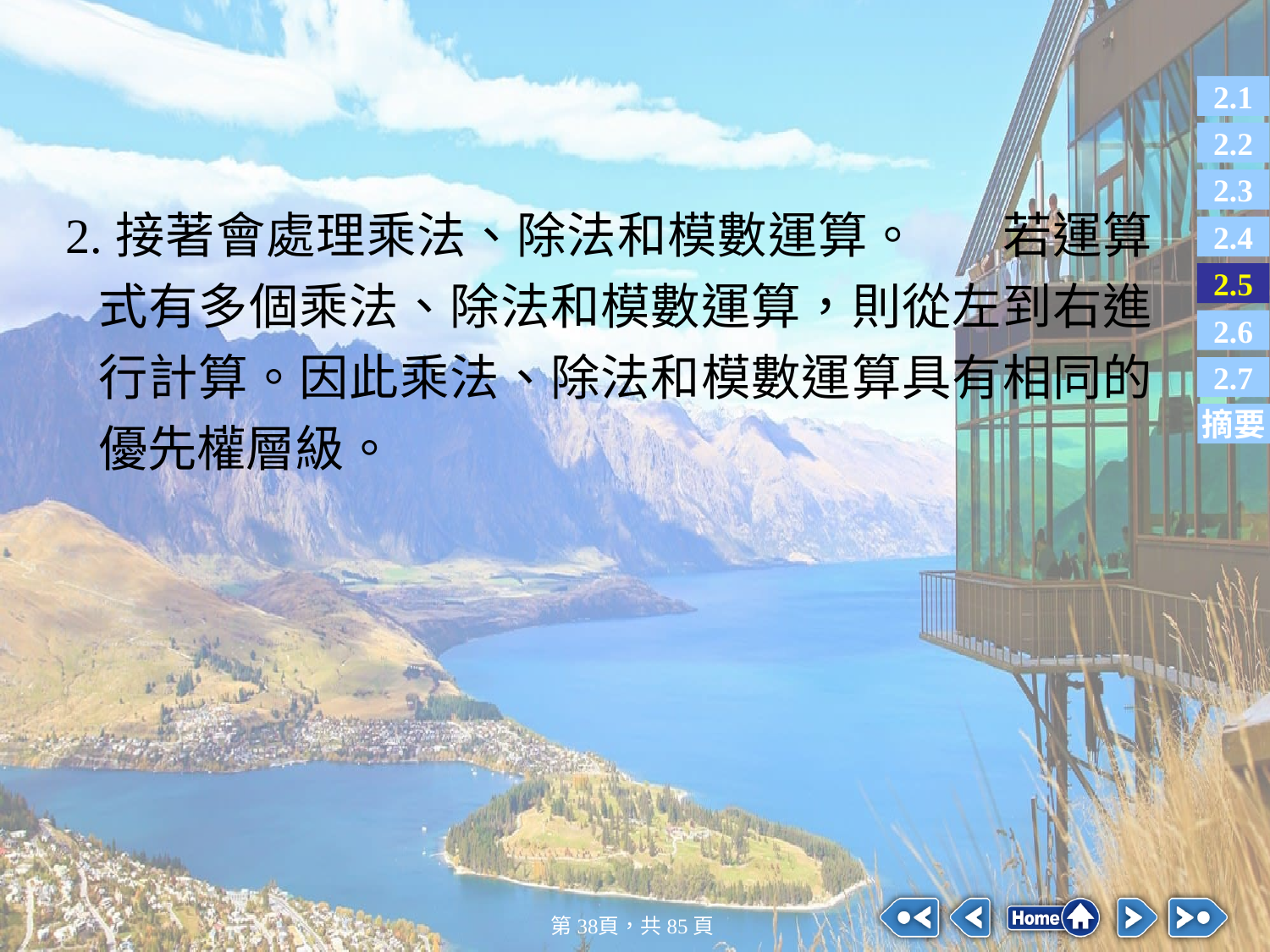

#
2.接著會處理乘法、除法和模數運算。	若運算式有多個乘法、除法和模數運算，則從左到右進行計算。因此乘法、除法和模數運算具有相同的優先權層級。